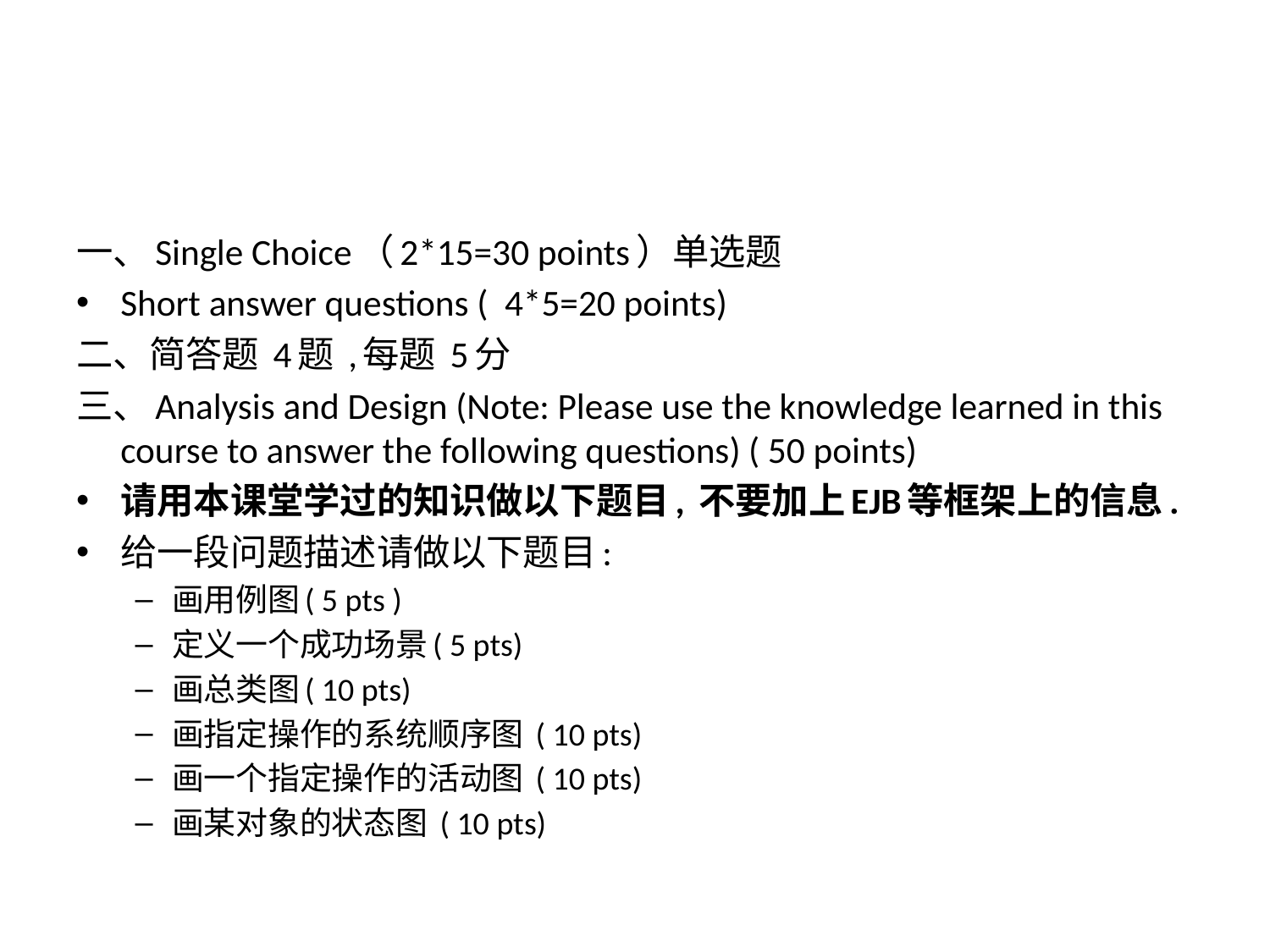

#
一、Single Choice（2*15=30 points）单选题
Short answer questions (  4*5=20 points)
二、简答题 4题 ,每题 5分
三、Analysis and Design (Note: Please use the knowledge learned in this course to answer the following questions) ( 50 points)
请用本课堂学过的知识做以下题目, 不要加上EJB等框架上的信息.
给一段问题描述请做以下题目:
画用例图( 5 pts )
定义一个成功场景( 5 pts)
画总类图( 10 pts)
画指定操作的系统顺序图 ( 10 pts)
画一个指定操作的活动图 ( 10 pts)
画某对象的状态图 ( 10 pts)